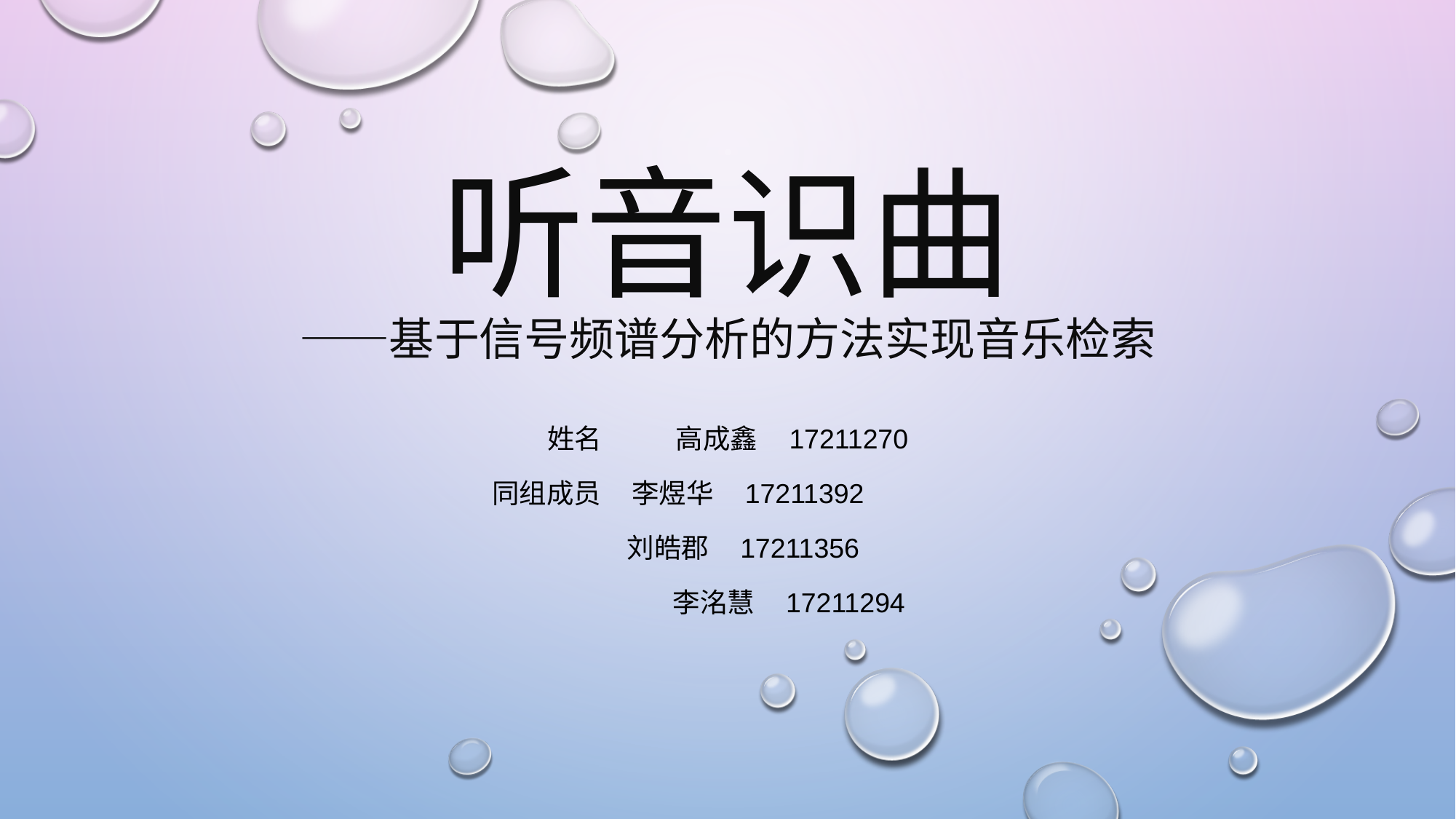

# 听音识曲 ——基于信号频谱分析的方法实现音乐检索
姓名            高成鑫    17211270
同组成员     李煜华    17211392
                    刘皓郡    17211356
                    李洺慧    17211294